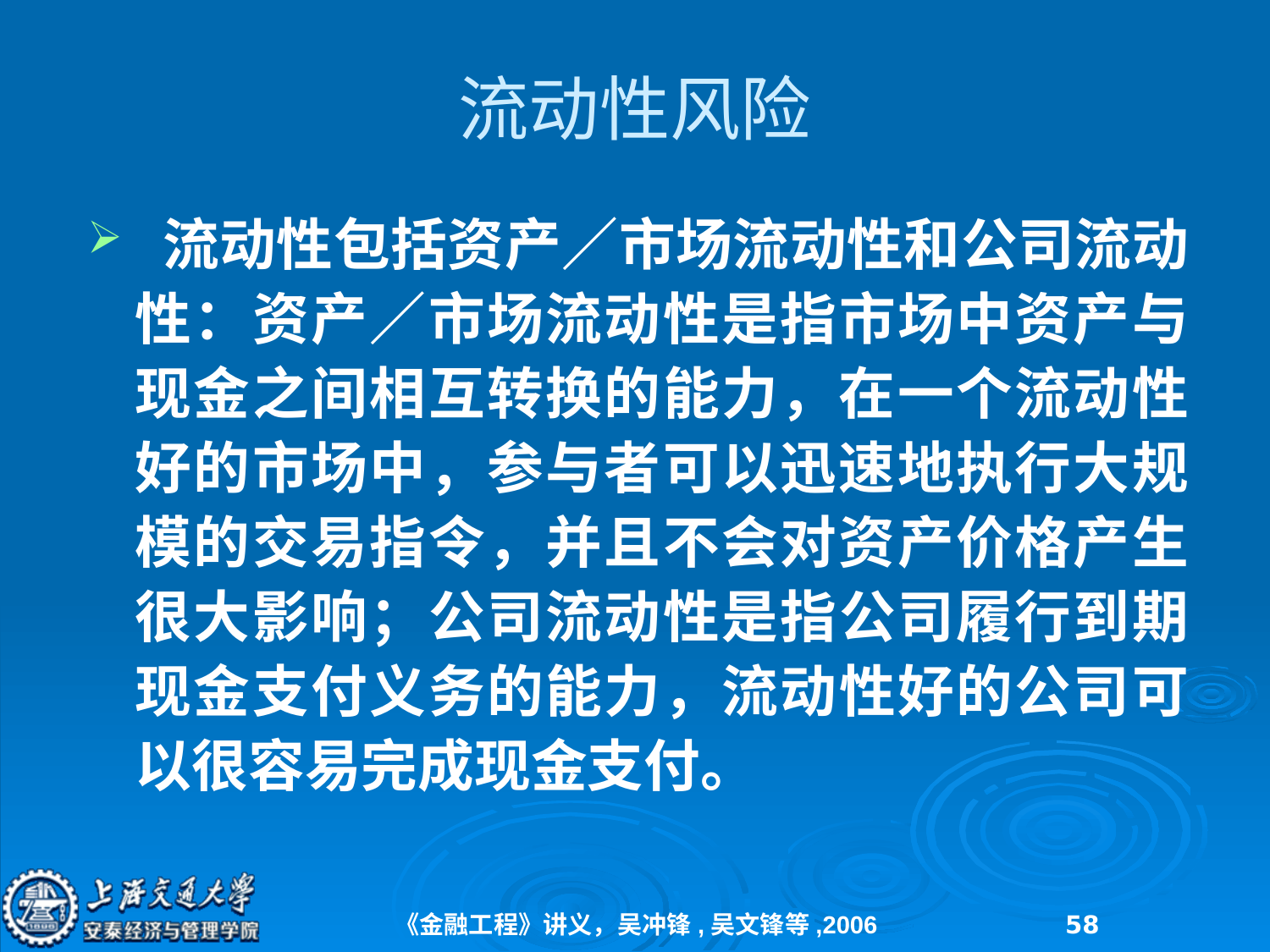

# 流动性风险
 流动性包括资产／市场流动性和公司流动性：资产／市场流动性是指市场中资产与现金之间相互转换的能力，在一个流动性好的市场中，参与者可以迅速地执行大规模的交易指令，并且不会对资产价格产生很大影响；公司流动性是指公司履行到期现金支付义务的能力，流动性好的公司可以很容易完成现金支付。